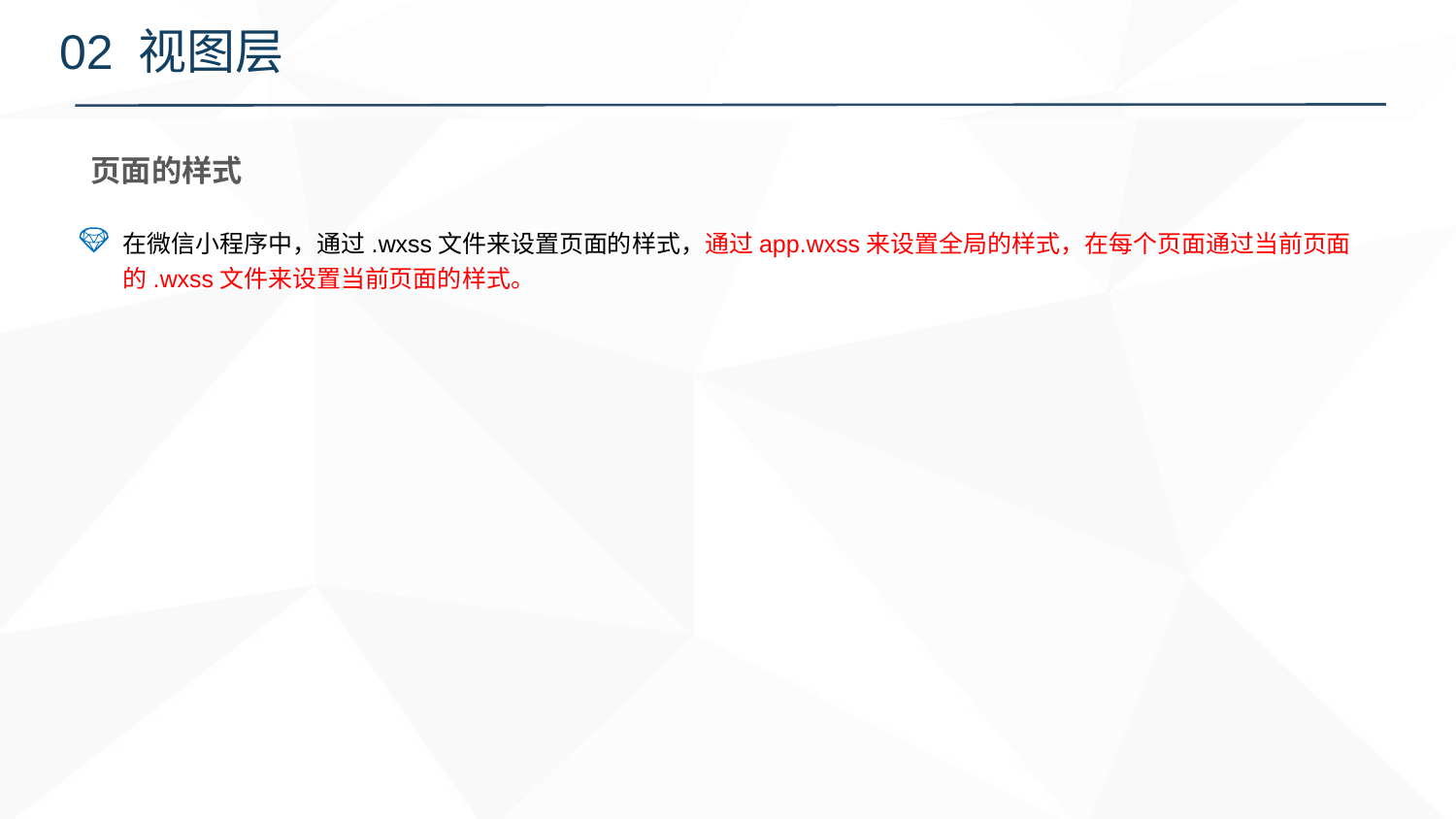

# 02 视图层
页面的样式
在微信小程序中，通过.wxss文件来设置页面的样式，通过app.wxss来设置全局的样式，在每个页面通过当前页面的.wxss文件来设置当前页面的样式。